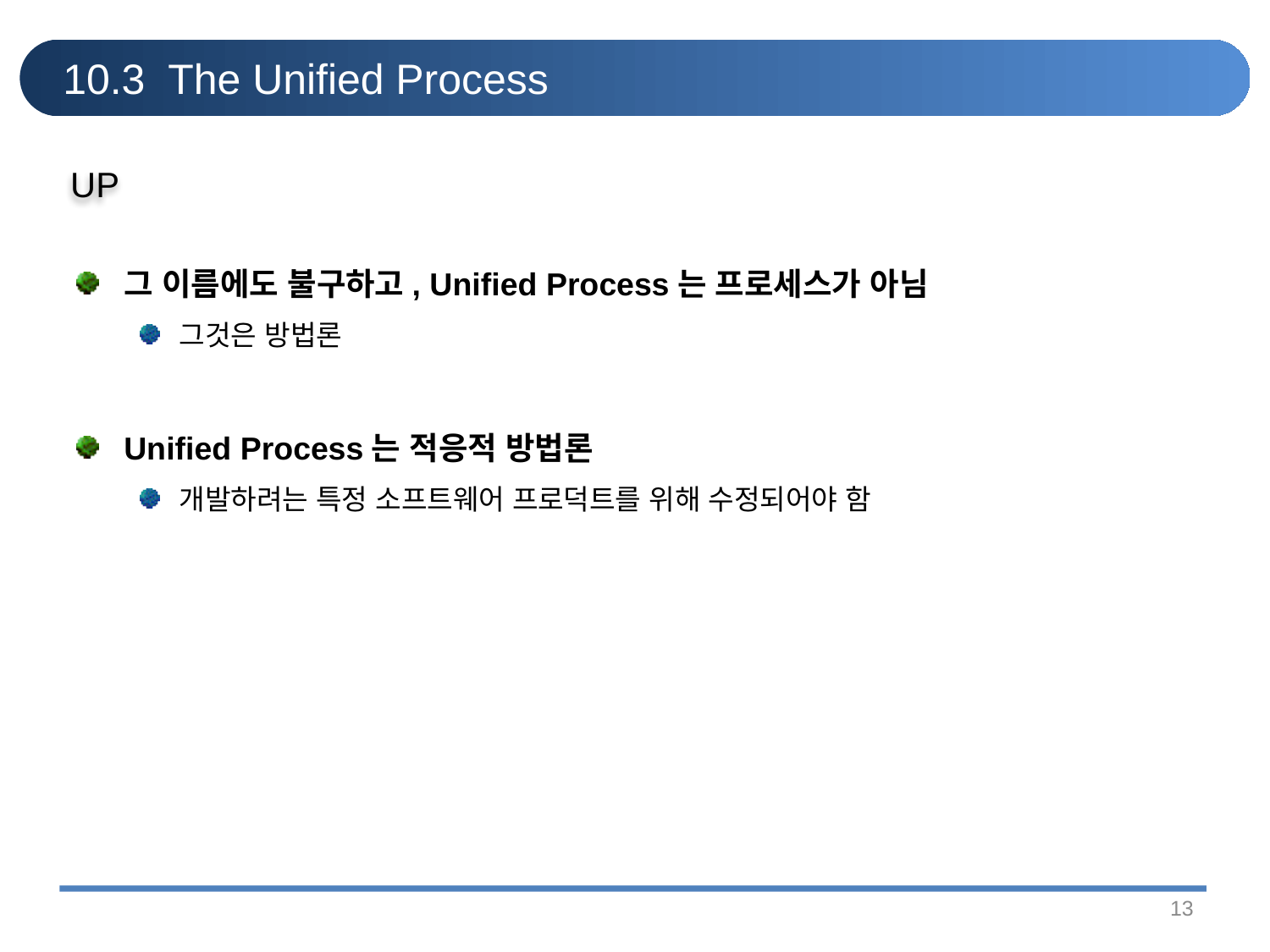

# 10.3  The Unified Process
UP
그 이름에도 불구하고, Unified Process는 프로세스가 아님
그것은 방법론

Unified Process는 적응적 방법론
개발하려는 특정 소프트웨어 프로덕트를 위해 수정되어야 함

13